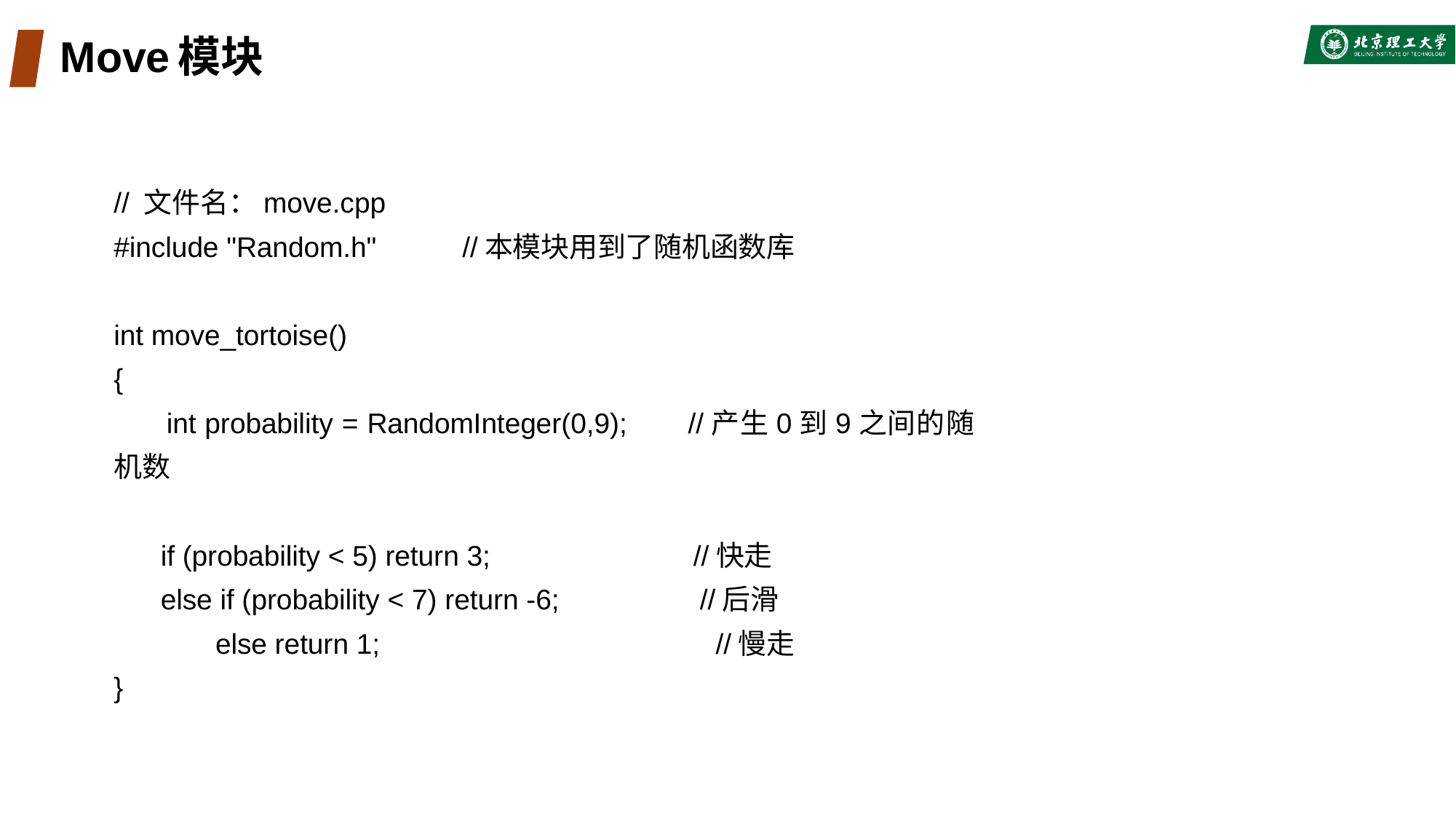

# Move模块
// 文件名：move.cpp
#include "Random.h"           //本模块用到了随机函数库

int move_tortoise()
{
      int probability = RandomInteger(0,9);       //产生0到9之间的随机数

      if (probability < 5) return 3;                          //快走
      else if (probability < 7) return -6;                  //后滑
             else return 1;                                           //慢走
}